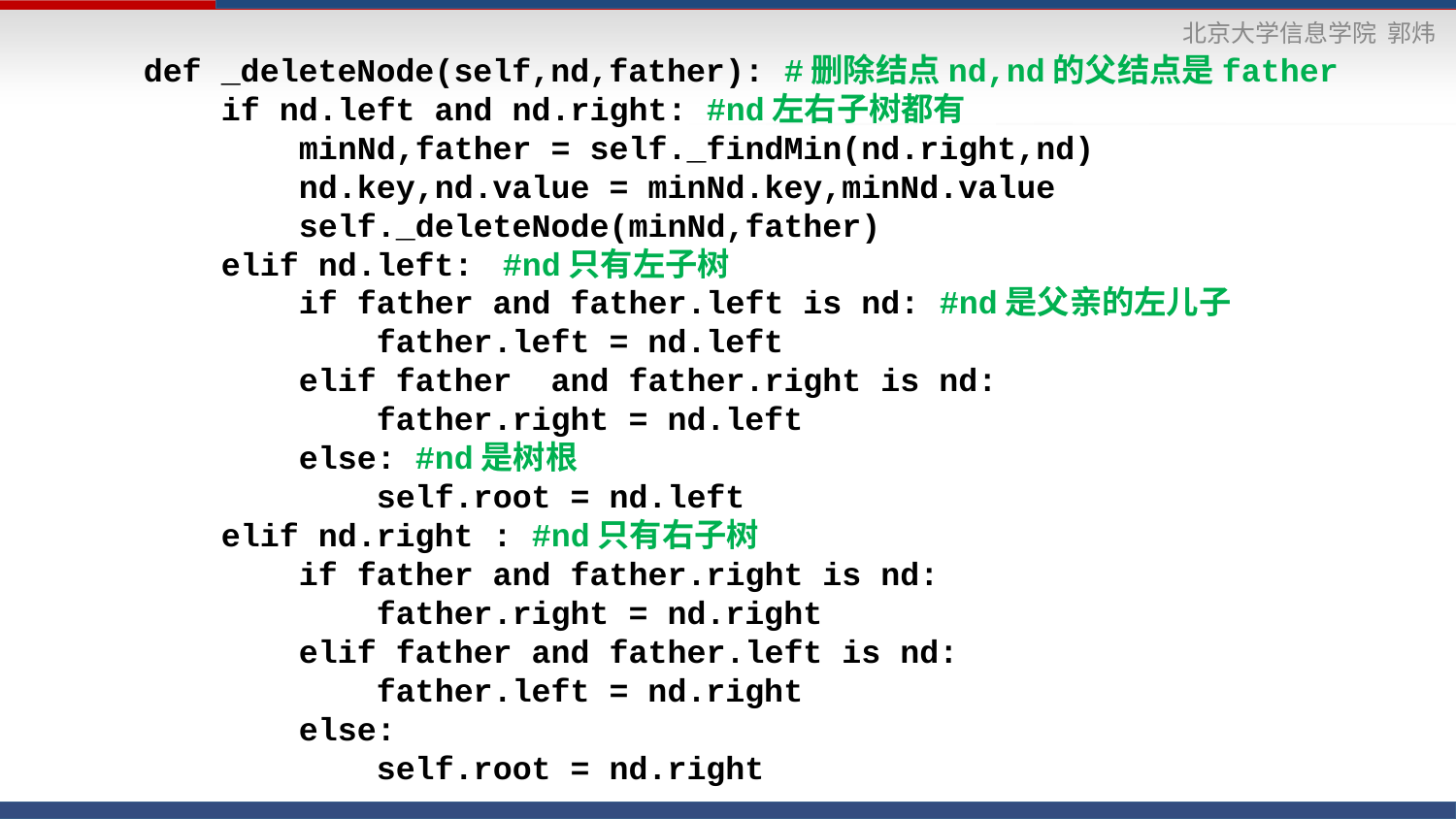

def _deleteNode(self,nd,father): #删除结点nd,nd的父结点是father
        if nd.left and nd.right: #nd左右子树都有
            minNd,father = self._findMin(nd.right,nd)
            nd.key,nd.value = minNd.key,minNd.value
            self._deleteNode(minNd,father)
        elif nd.left:	#nd只有左子树
            if father and father.left is nd: #nd是父亲的左儿子
                father.left = nd.left
            elif father  and father.right is nd:
                father.right = nd.left
            else: #nd是树根
                self.root = nd.left
        elif nd.right : #nd只有右子树
            if father and father.right is nd:
                father.right = nd.right
            elif father and father.left is nd:
                father.left = nd.right
            else:
                self.root = nd.right
22